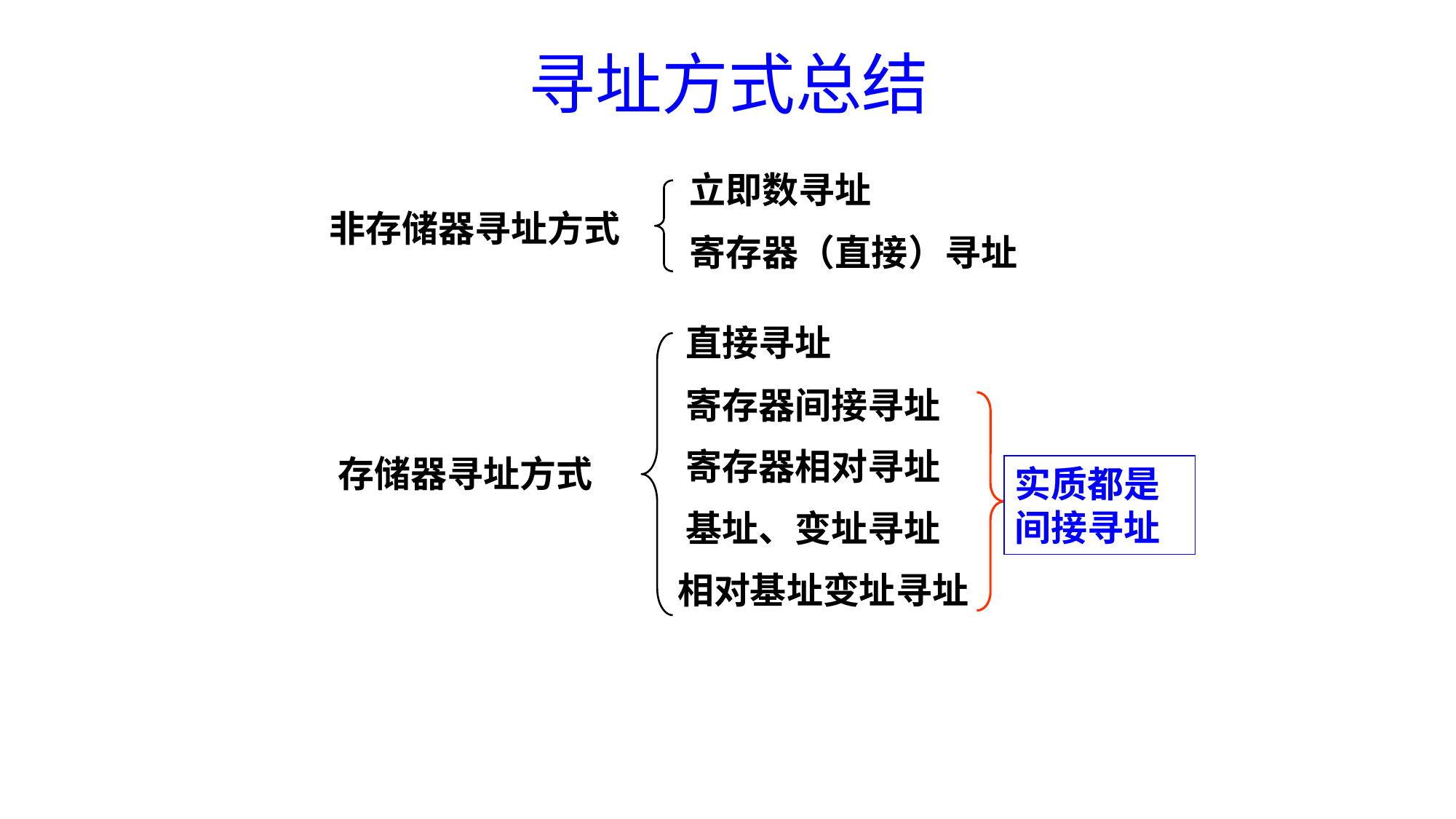

# 寻址方式总结
   立即数寻址
   寄存器（直接）寻址

非存储器寻址方式
   直接寻址
   寄存器间接寻址
   寄存器相对寻址
   基址、变址寻址
  相对基址变址寻址

实质都是间接寻址
存储器寻址方式